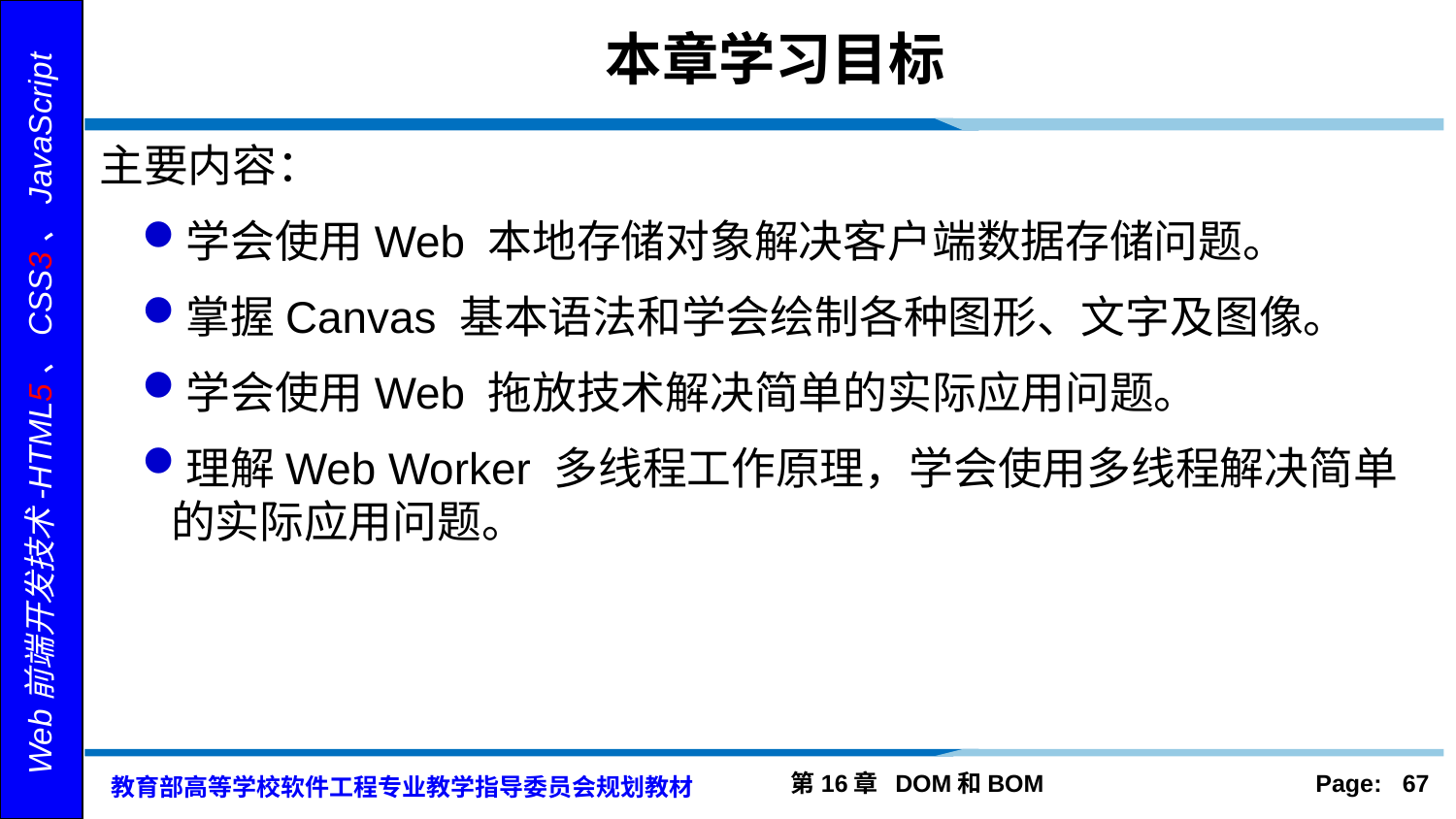

# 本章学习目标
主要内容：
学会使用Web 本地存储对象解决客户端数据存储问题。
掌握Canvas 基本语法和学会绘制各种图形、文字及图像。
学会使用Web 拖放技术解决简单的实际应用问题。
理解Web Worker 多线程工作原理，学会使用多线程解决简单的实际应用问题。